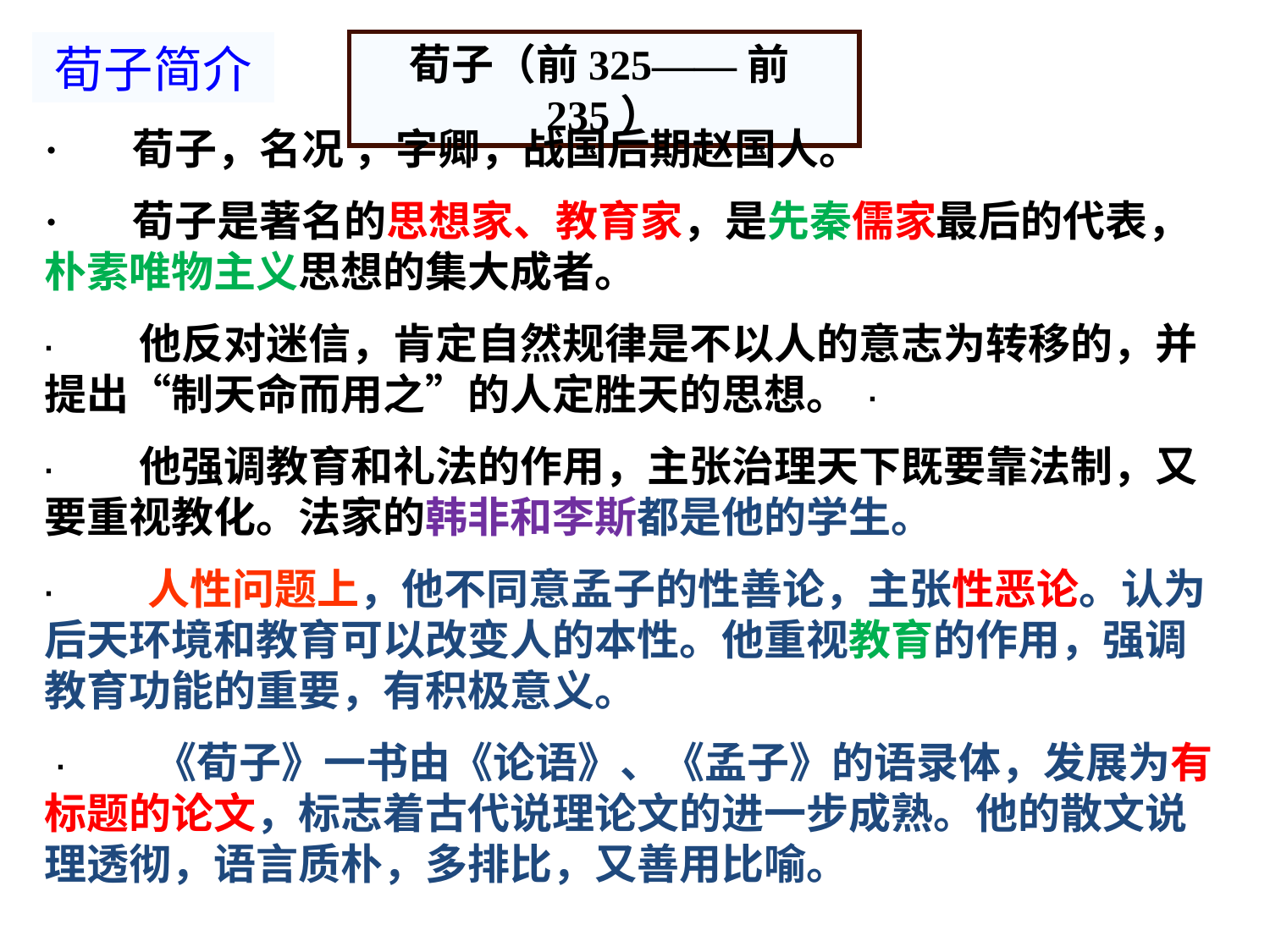

荀子简介
荀子（前325——前235）
·      荀子，名况 ，字卿，战国后期赵国人。
·      荀子是著名的思想家、教育家，是先秦儒家最后的代表，朴素唯物主义思想的集大成者。
·       他反对迷信，肯定自然规律是不以人的意志为转移的，并提出“制天命而用之”的人定胜天的思想。 ·
·       他强调教育和礼法的作用，主张治理天下既要靠法制，又要重视教化。法家的韩非和李斯都是他的学生。
·         人性问题上，他不同意孟子的性善论，主张性恶论。认为后天环境和教育可以改变人的本性。他重视教育的作用，强调教育功能的重要，有积极意义。
 ·         《荀子》一书由《论语》、《孟子》的语录体，发展为有标题的论文，标志着古代说理论文的进一步成熟。他的散文说理透彻，语言质朴，多排比，又善用比喻。

        战国期末赵国人。曾两度到当时齐国的文化中心稷下游学，任过列大夫的祭酒（学宫领袖），还到过秦国，拜见秦昭王，后来到楚国，任兰陵令。公元前238年失官家居逝世，葬在兰陵。